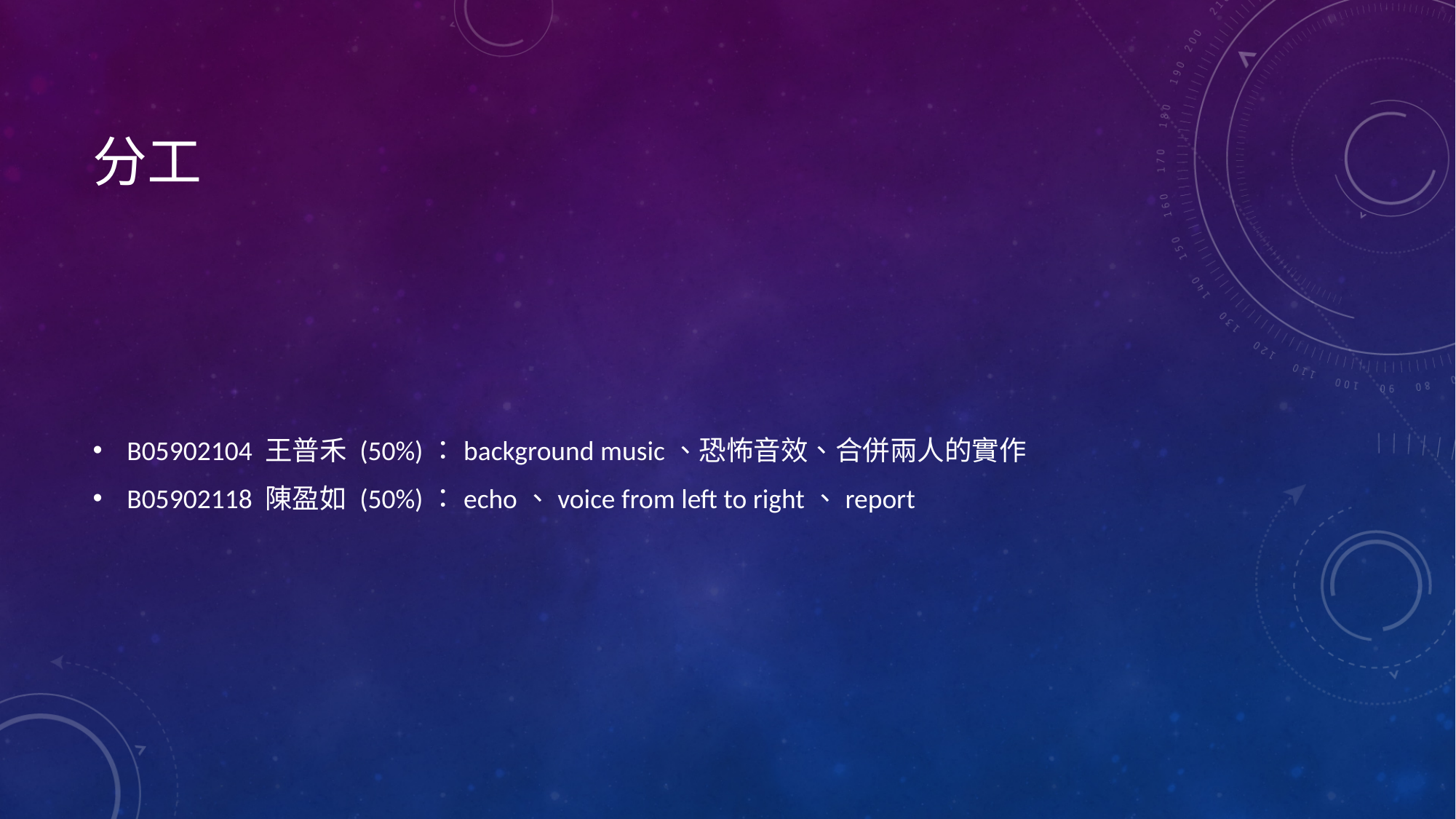

# 分工
B05902104 王普禾 (50%)：background music、恐怖音效、合併兩人的實作
B05902118 陳盈如 (50%)：echo、voice from left to right、report